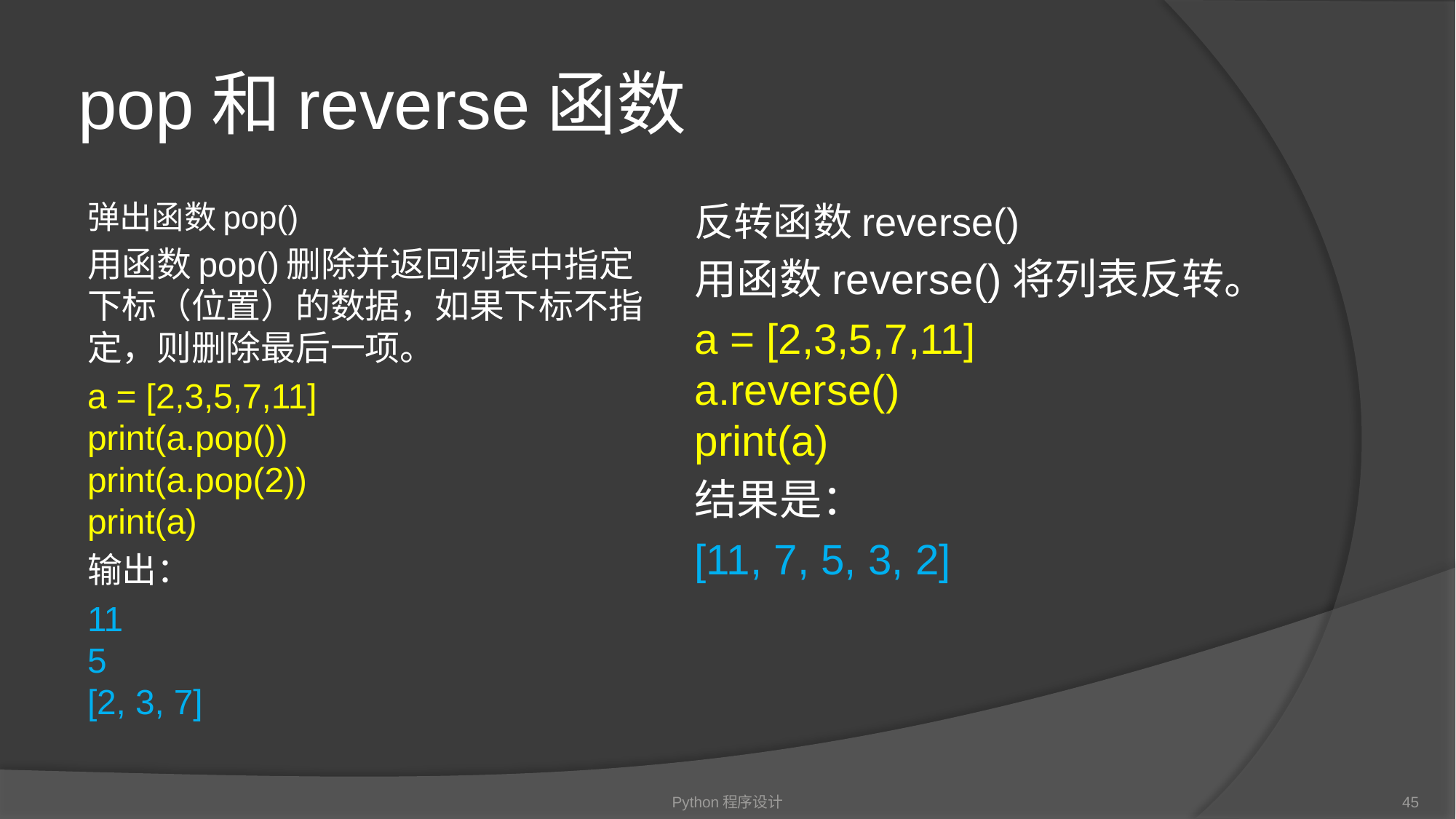

# pop和reverse函数
弹出函数pop()
用函数pop()删除并返回列表中指定下标（位置）的数据，如果下标不指定，则删除最后一项。
a = [2,3,5,7,11]
print(a.pop())
print(a.pop(2))
print(a)
输出：
11
5
[2, 3, 7]

反转函数reverse()
用函数reverse()将列表反转。
a = [2,3,5,7,11]
a.reverse()
print(a)
结果是：
[11, 7, 5, 3, 2]
Python程序设计
45